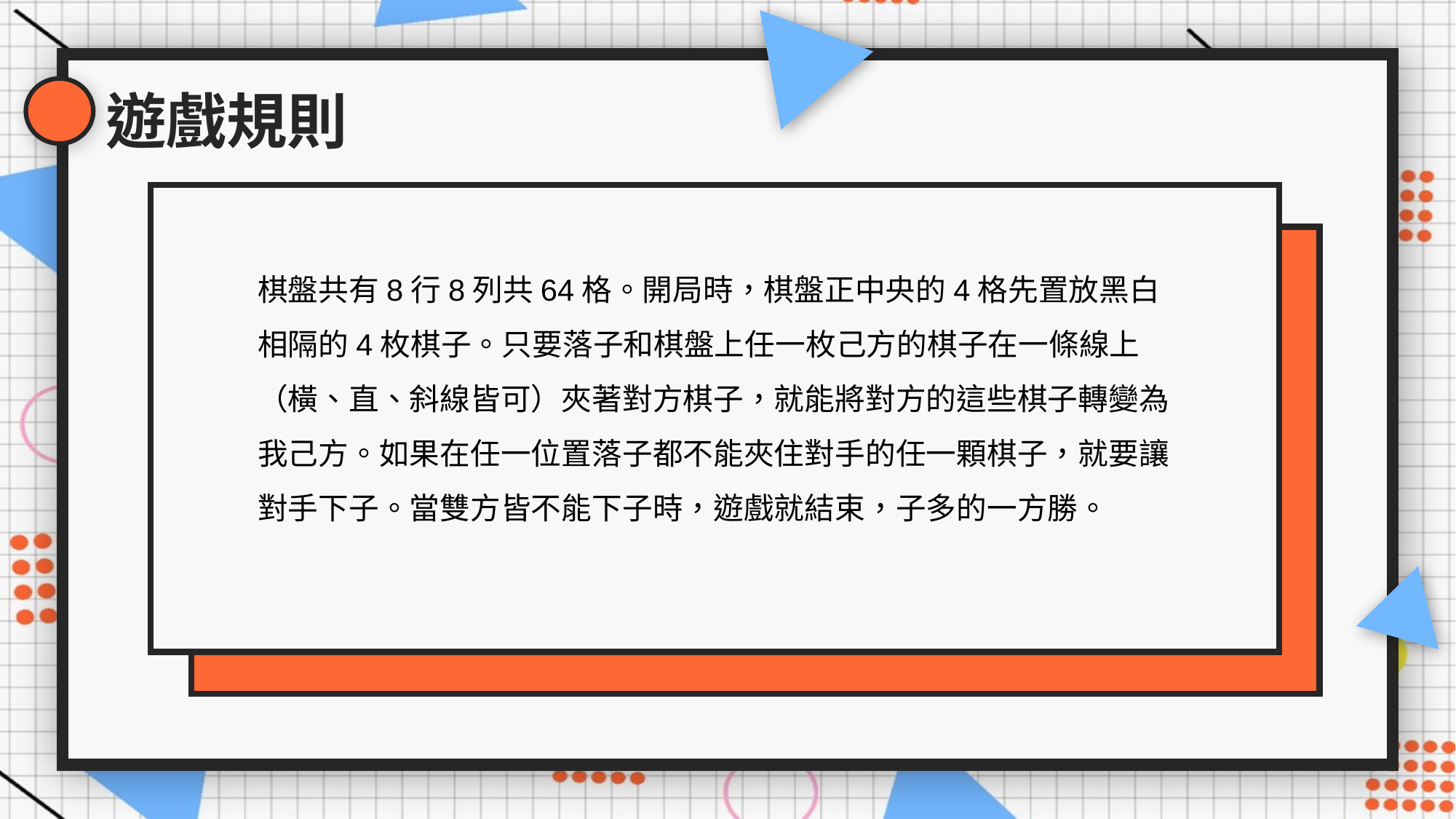

遊戲規則

棋盤共有8行8列共64格。開局時，棋盤正中央的4格先置放黑白相隔的4枚棋子。只要落子和棋盤上任一枚己方的棋子在一條線上（橫、直、斜線皆可）夾著對方棋子，就能將對方的這些棋子轉變為我己方。如果在任一位置落子都不能夾住對手的任一顆棋子，就要讓對手下子。當雙方皆不能下子時，遊戲就結束，子多的一方勝。